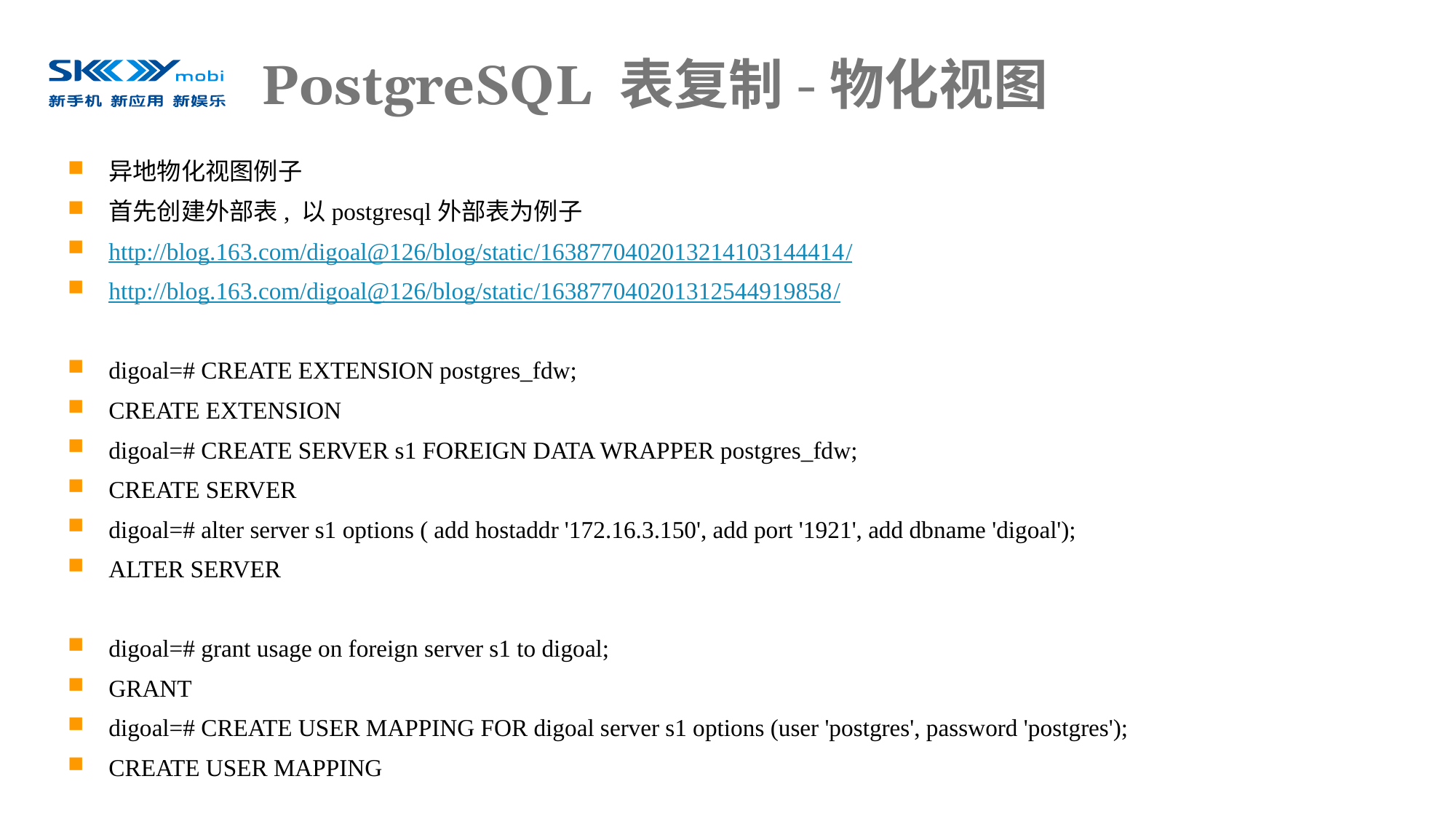

# PostgreSQL 表复制-物化视图
异地物化视图例子
首先创建外部表, 以postgresql外部表为例子
http://blog.163.com/digoal@126/blog/static/1638770402013214103144414/
http://blog.163.com/digoal@126/blog/static/163877040201312544919858/

digoal=# CREATE EXTENSION postgres_fdw;
CREATE EXTENSION
digoal=# CREATE SERVER s1 FOREIGN DATA WRAPPER postgres_fdw;
CREATE SERVER
digoal=# alter server s1 options ( add hostaddr '172.16.3.150', add port '1921', add dbname 'digoal');
ALTER SERVER

digoal=# grant usage on foreign server s1 to digoal;
GRANT
digoal=# CREATE USER MAPPING FOR digoal server s1 options (user 'postgres', password 'postgres');
CREATE USER MAPPING

基于外部表创建物化视图
刷新物化视图